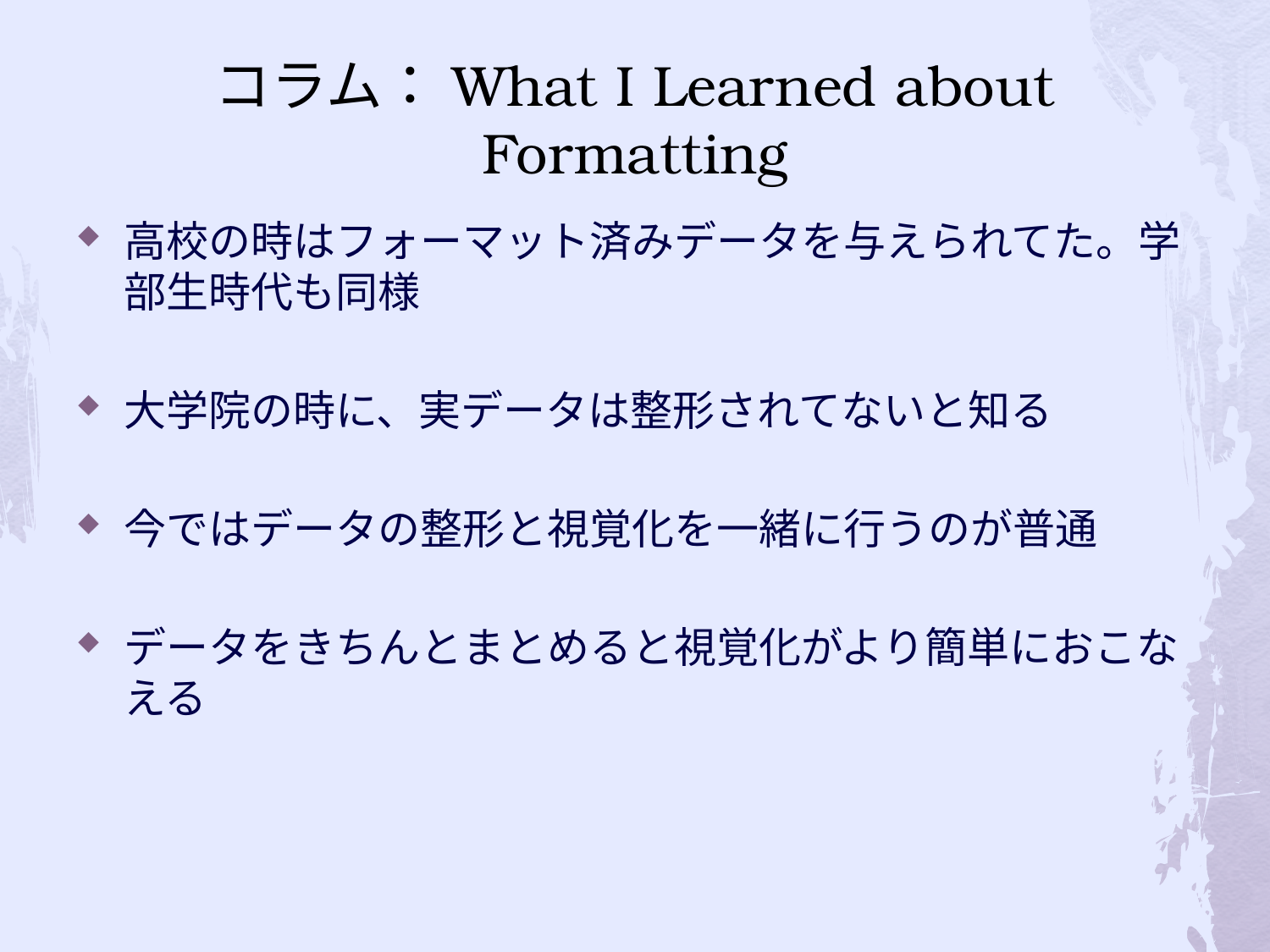

# コラム：What I Learned about Formatting
高校の時はフォーマット済みデータを与えられてた。学部生時代も同様

大学院の時に、実データは整形されてないと知る

今ではデータの整形と視覚化を一緒に行うのが普通

データをきちんとまとめると視覚化がより簡単におこなえる